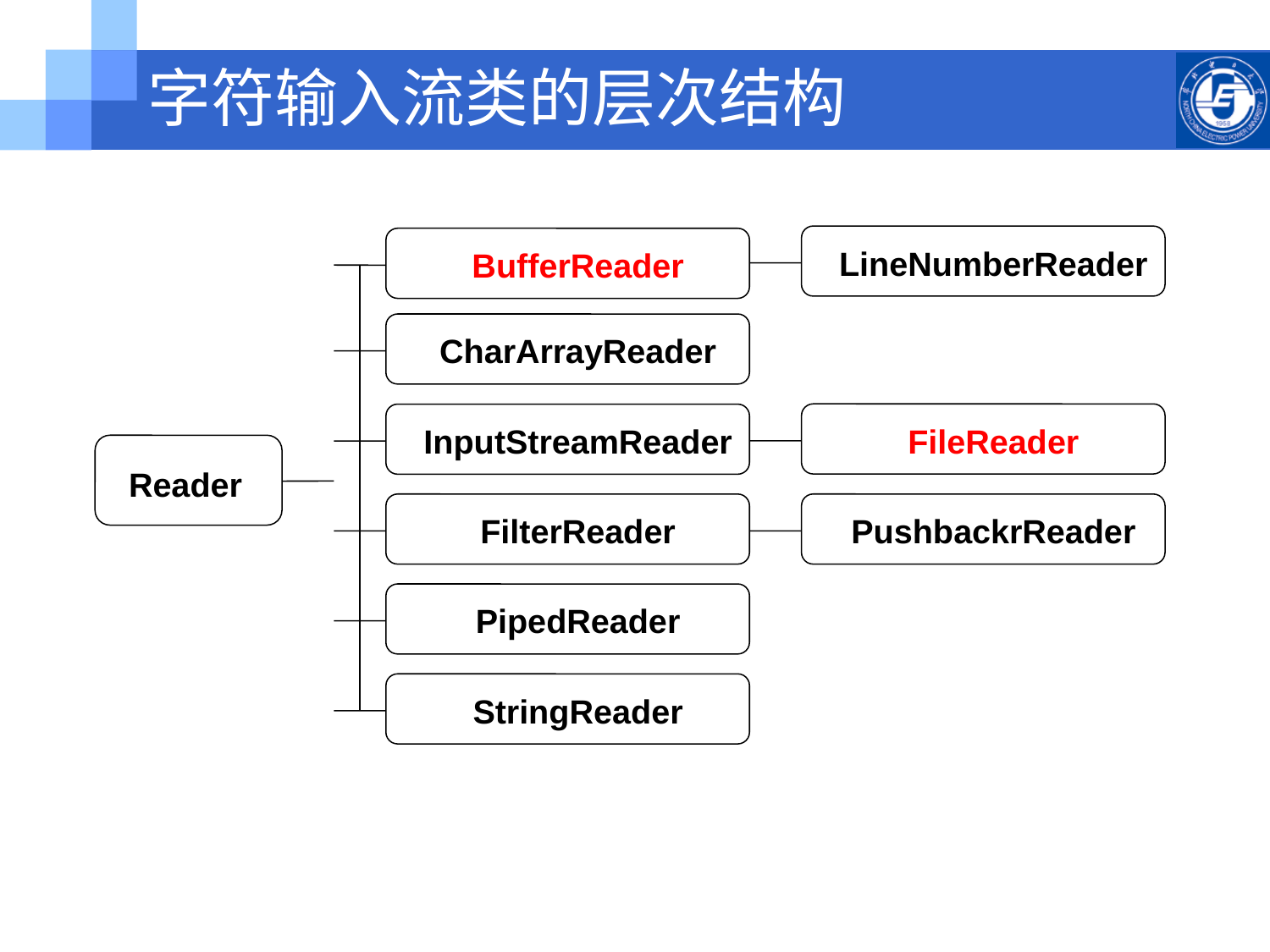

# 字符输入流类的层次结构

LineNumberReader

BufferReader

CharArrayReader

FileReader

InputStreamReader

Reader

FilterReader

PushbackrReader

PipedReader

StringReader